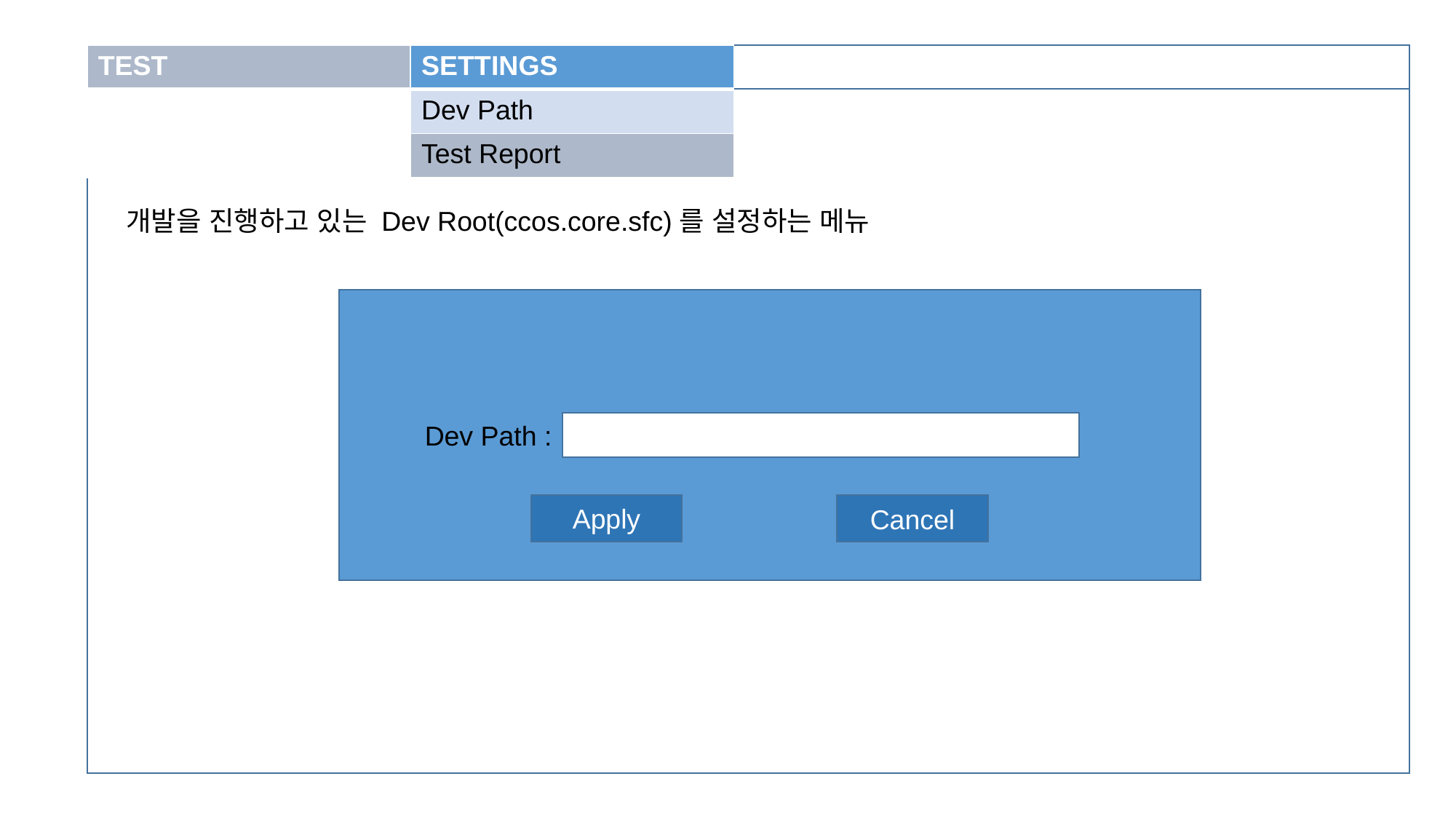

| TEST | SETTINGS |
| --- | --- |
|  | Dev Path |
|  | Test Report |
개발을 진행하고 있는 Dev Root(ccos.core.sfc)를 설정하는 메뉴

Dev Path :

Apply
Cancel